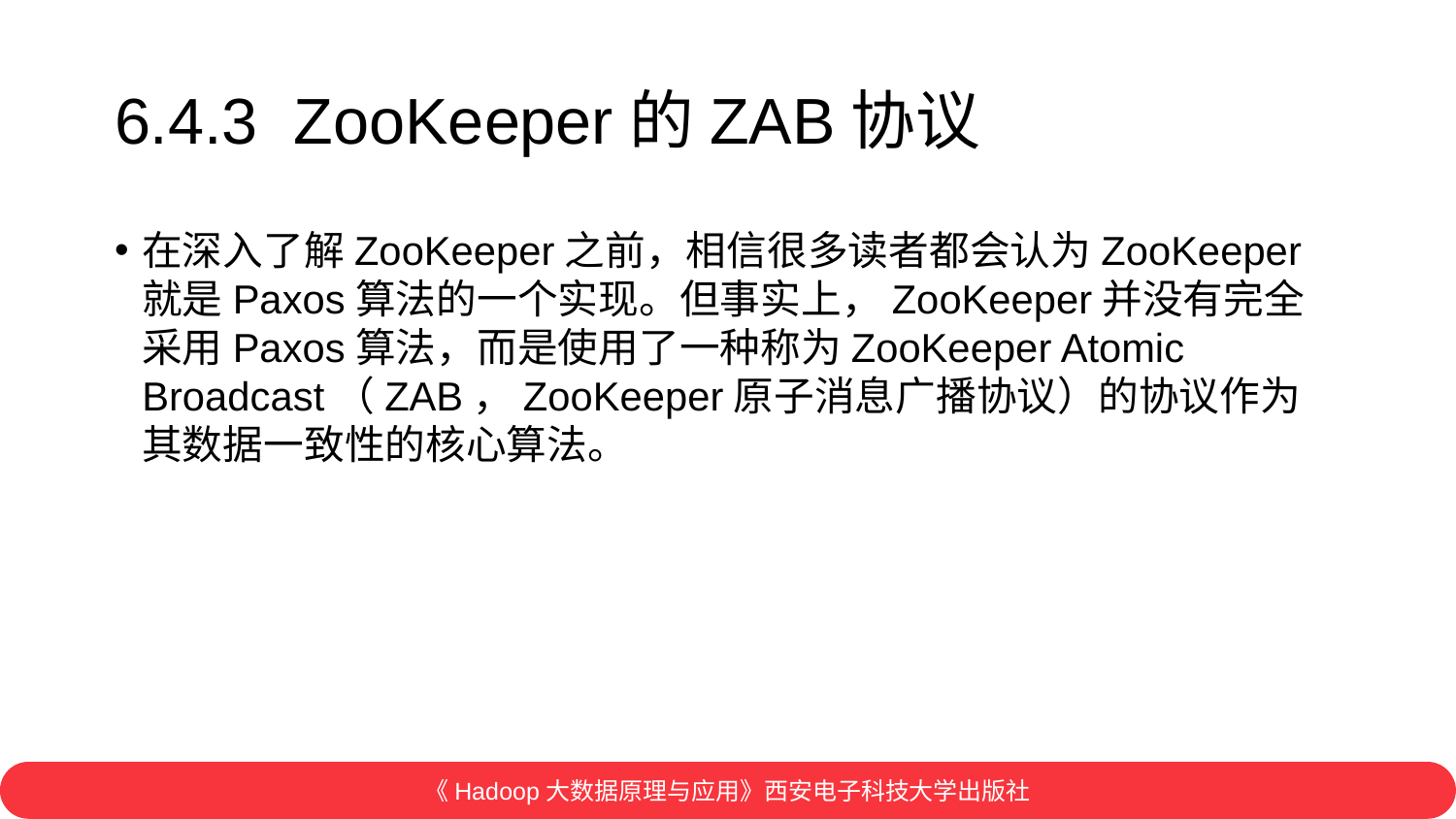

# 6.4.3  ZooKeeper的ZAB协议
在深入了解ZooKeeper之前，相信很多读者都会认为ZooKeeper就是Paxos算法的一个实现。但事实上，ZooKeeper并没有完全采用Paxos算法，而是使用了一种称为ZooKeeper Atomic Broadcast（ZAB，ZooKeeper原子消息广播协议）的协议作为其数据一致性的核心算法。